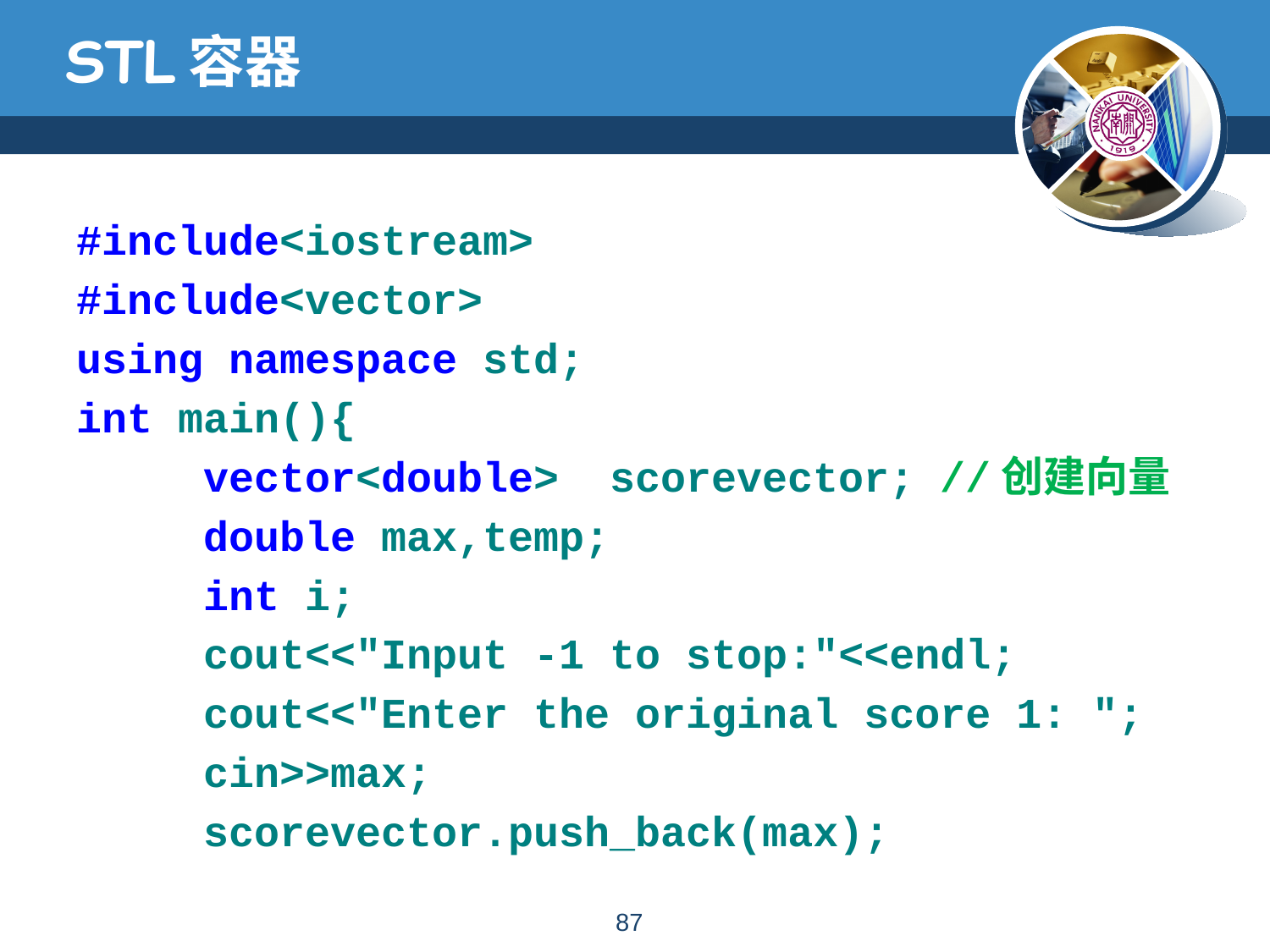

# STL容器
#include<iostream>
#include<vector>
using namespace std;
int main(){
	vector<double>  scorevector; //创建向量
	double max,temp;
	int i;
	cout<<"Input -1 to stop:"<<endl;
	cout<<"Enter the original score 1: ";
	cin>>max;
	scorevector.push_back(max);
87